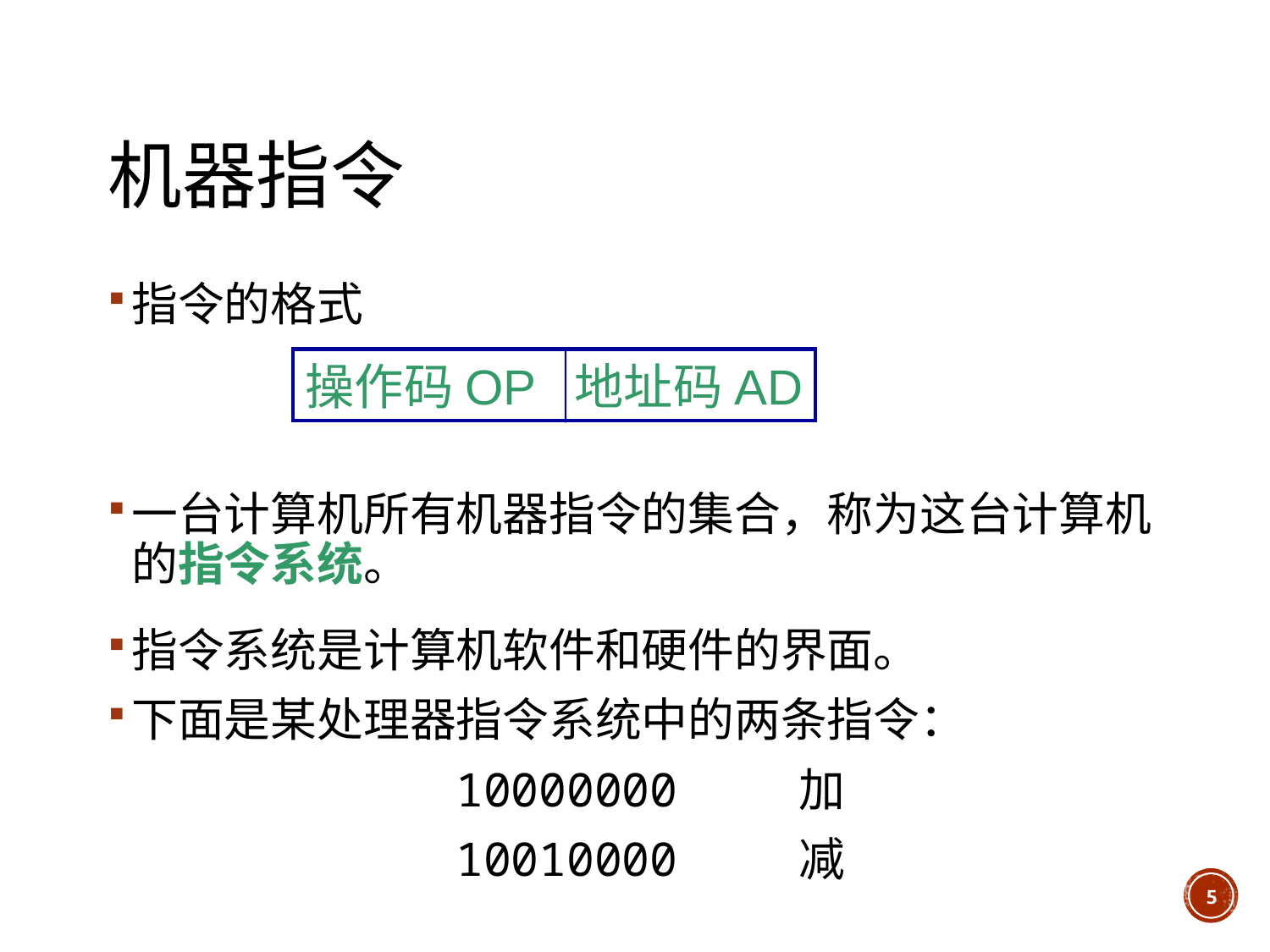

# 机器指令
指令的格式

一台计算机所有机器指令的集合，称为这台计算机的指令系统。
指令系统是计算机软件和硬件的界面。
下面是某处理器指令系统中的两条指令：
10000000    加
10010000    减

操作码OP  地址码AD

5